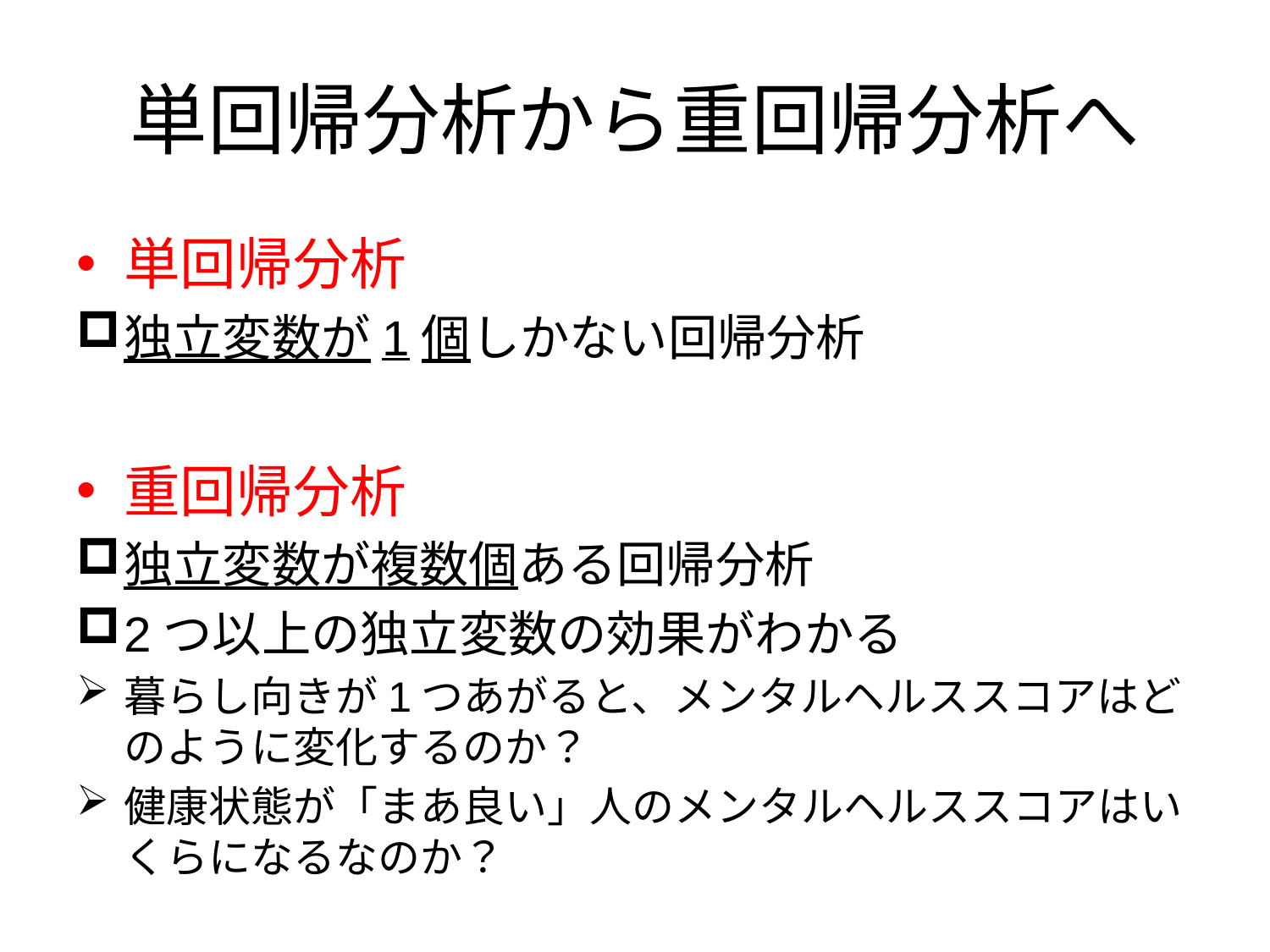

# 単回帰分析から重回帰分析へ
単回帰分析
独立変数が1個しかない回帰分析

重回帰分析
独立変数が複数個ある回帰分析
2つ以上の独立変数の効果がわかる
暮らし向きが1つあがると、メンタルヘルススコアはどのように変化するのか？
健康状態が「まあ良い」人のメンタルヘルススコアはいくらになるなのか？